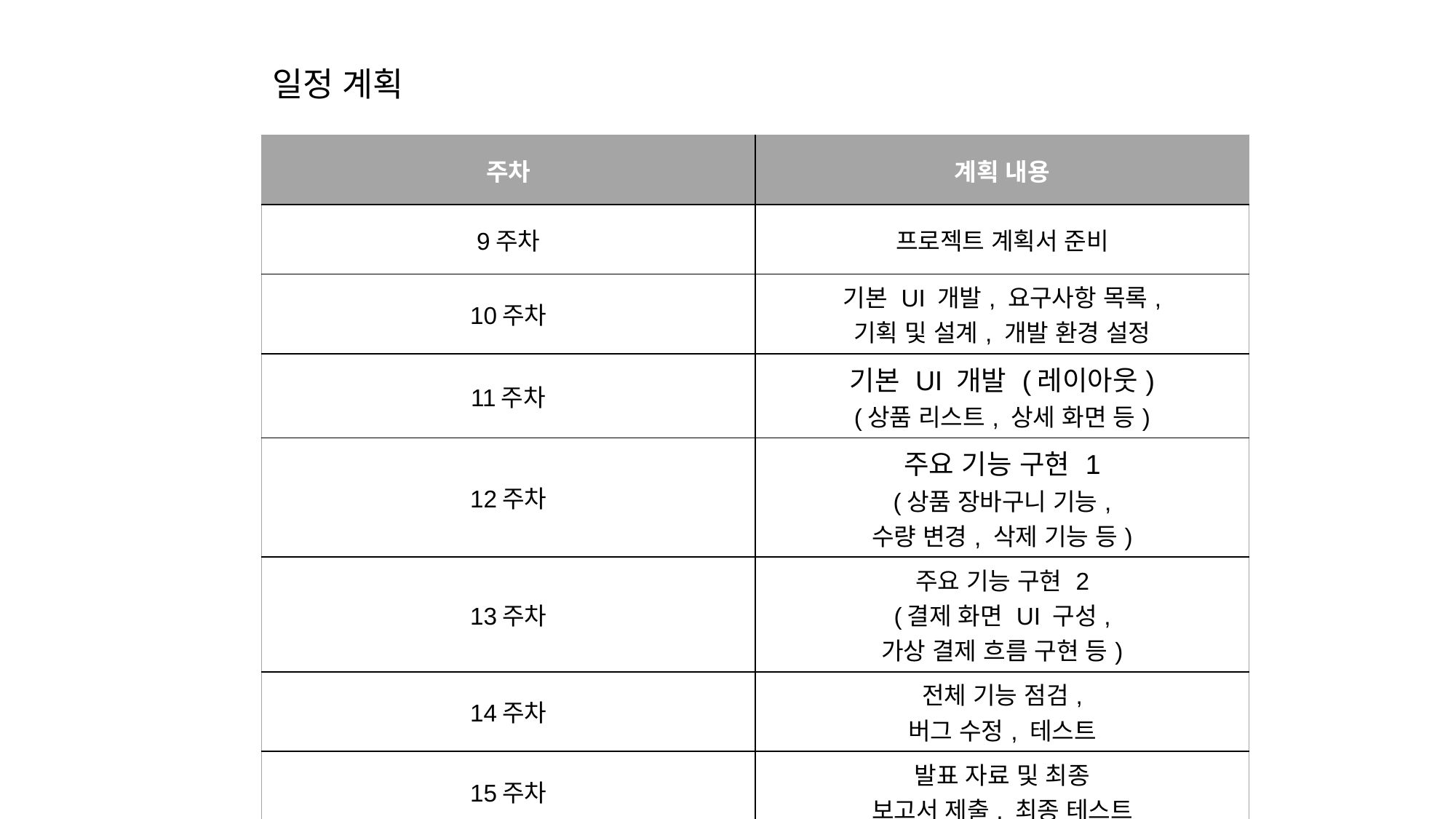

일정 계획
| 주차 | 계획 내용 |
| --- | --- |
| 9주차 | 프로젝트 계획서 준비 |
| 10주차 | 기본 UI 개발, 요구사항 목록, 기획 및 설계, 개발 환경 설정 |
| 11주차 | 기본 UI 개발 (레이아웃) (상품 리스트, 상세 화면 등) |
| 12주차 | 주요 기능 구현 1 (상품 장바구니 기능, 수량 변경, 삭제 기능 등) |
| 13주차 | 주요 기능 구현 2 (결제 화면 UI 구성, 가상 결제 흐름 구현 등) |
| 14주차 | 전체 기능 점검, 버그 수정, 테스트 |
| 15주차 | 발표 자료 및 최종 보고서 제출, 최종 테스트 |